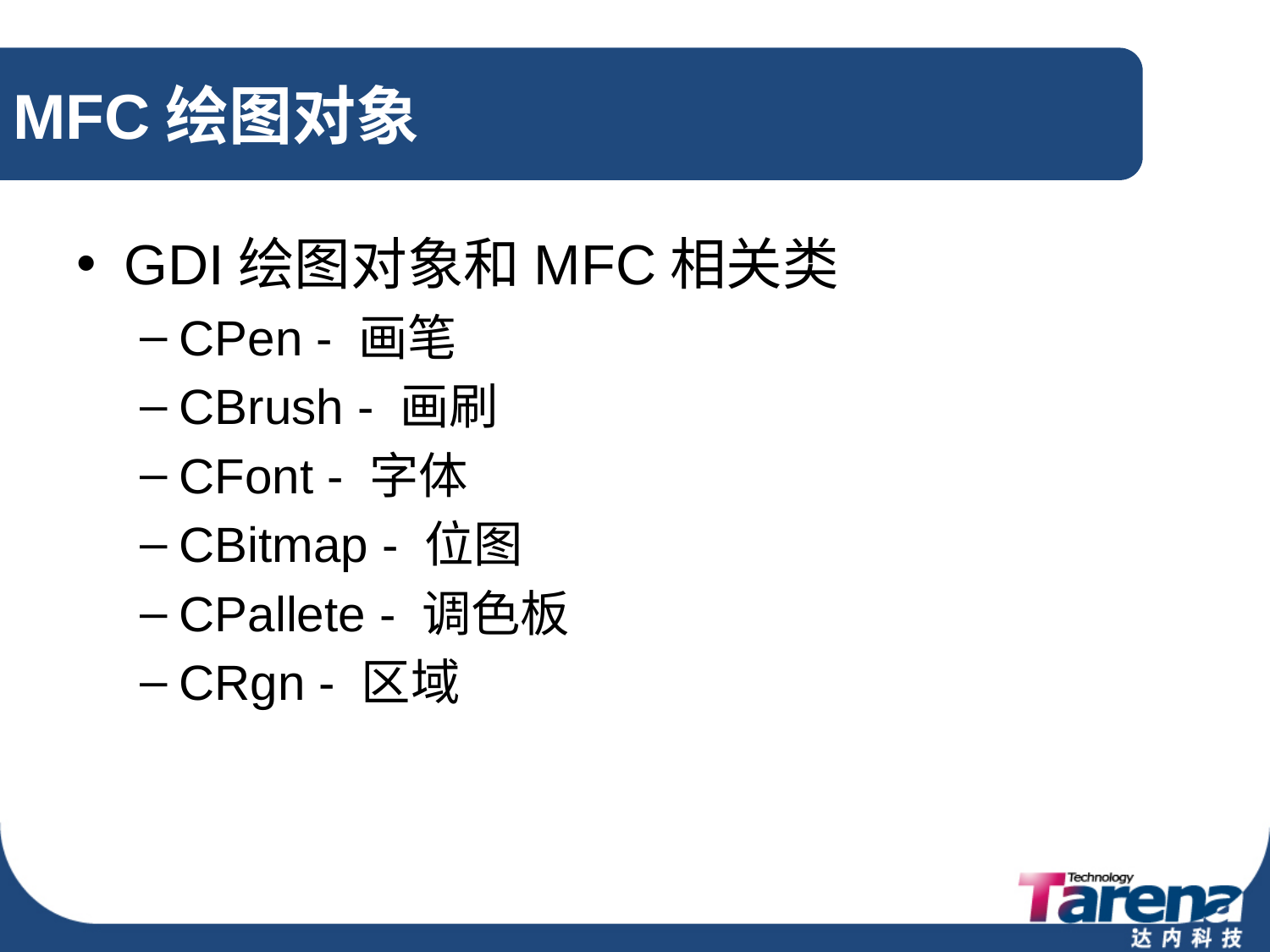

# MFC绘图对象
GDI绘图对象和MFC相关类
CPen - 画笔
CBrush - 画刷
CFont - 字体
CBitmap - 位图
CPallete - 调色板
CRgn - 区域